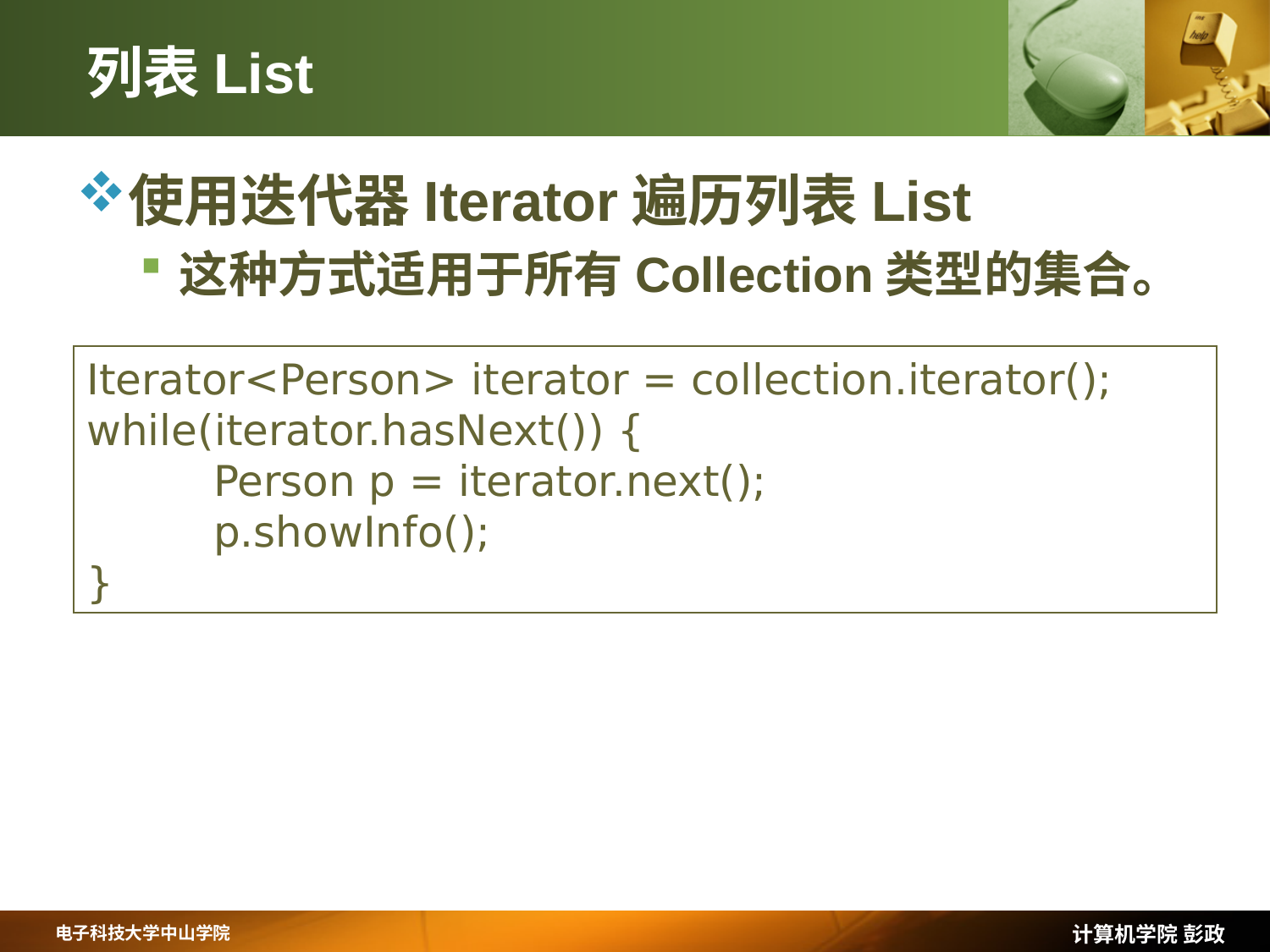

# 列表List
使用迭代器Iterator遍历列表List
这种方式适用于所有Collection类型的集合。

Iterator<Person> iterator = collection.iterator();
while(iterator.hasNext()) {
	Person p = iterator.next();
	p.showInfo();
}
计算机学院 彭政
电子科技大学中山学院